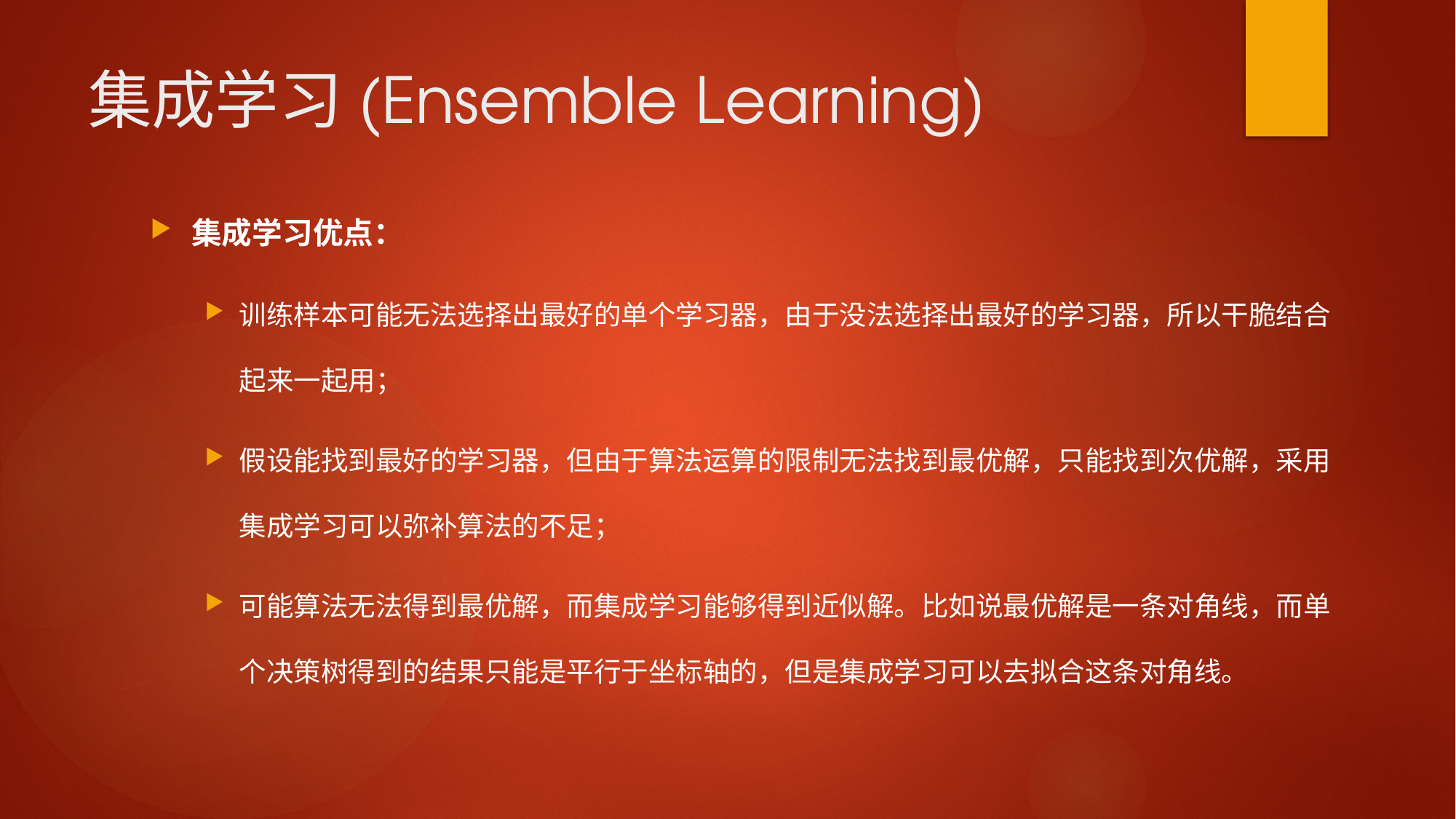

# 集成学习(Ensemble Learning)
集成学习优点：
训练样本可能无法选择出最好的单个学习器，由于没法选择出最好的学习器，所以干脆结合起来一起用；
假设能找到最好的学习器，但由于算法运算的限制无法找到最优解，只能找到次优解，采用集成学习可以弥补算法的不足；
可能算法无法得到最优解，而集成学习能够得到近似解。比如说最优解是一条对角线，而单个决策树得到的结果只能是平行于坐标轴的，但是集成学习可以去拟合这条对角线。